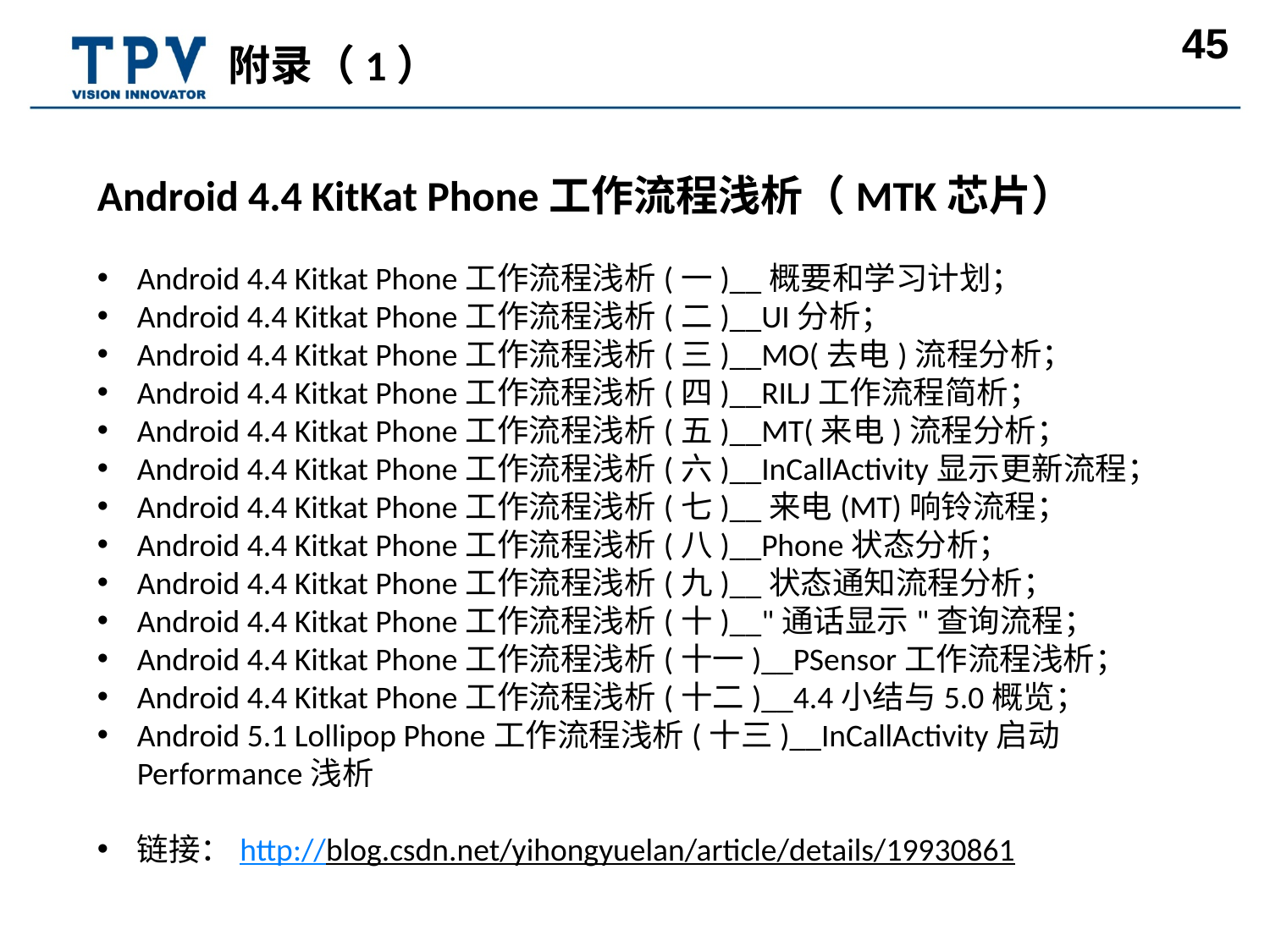

附录（1）
Android 4.4 KitKat Phone工作流程浅析（MTK芯片）

Android 4.4 Kitkat Phone工作流程浅析(一)__概要和学习计划；
Android 4.4 Kitkat Phone工作流程浅析(二)__UI分析；
Android 4.4 Kitkat Phone工作流程浅析(三)__MO(去电)流程分析；
Android 4.4 Kitkat Phone工作流程浅析(四)__RILJ工作流程简析；
Android 4.4 Kitkat Phone工作流程浅析(五)__MT(来电)流程分析；
Android 4.4 Kitkat Phone工作流程浅析(六)__InCallActivity显示更新流程；
Android 4.4 Kitkat Phone工作流程浅析(七)__来电(MT)响铃流程；
Android 4.4 Kitkat Phone工作流程浅析(八)__Phone状态分析；
Android 4.4 Kitkat Phone工作流程浅析(九)__状态通知流程分析；
Android 4.4 Kitkat Phone工作流程浅析(十)__"通话显示"查询流程；
Android 4.4 Kitkat Phone工作流程浅析(十一)__PSensor工作流程浅析；
Android 4.4 Kitkat Phone工作流程浅析(十二)__4.4小结与5.0概览；
Android 5.1 Lollipop Phone工作流程浅析(十三)__InCallActivity启动Performance浅析

链接：http://blog.csdn.net/yihongyuelan/article/details/19930861